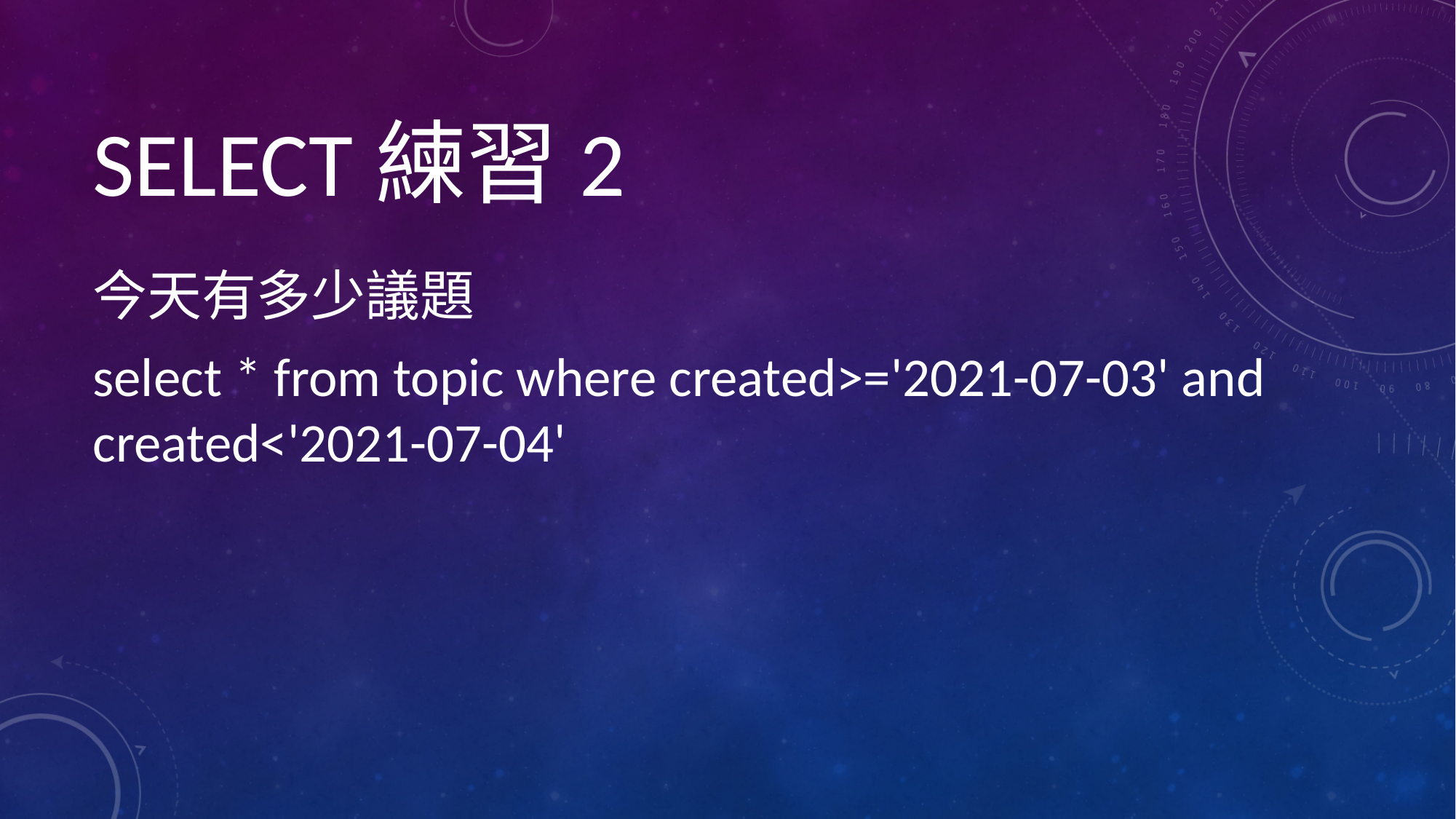

# SELECT練習2
今天有多少議題
select * from topic where created>='2021-07-03' and created<'2021-07-04'